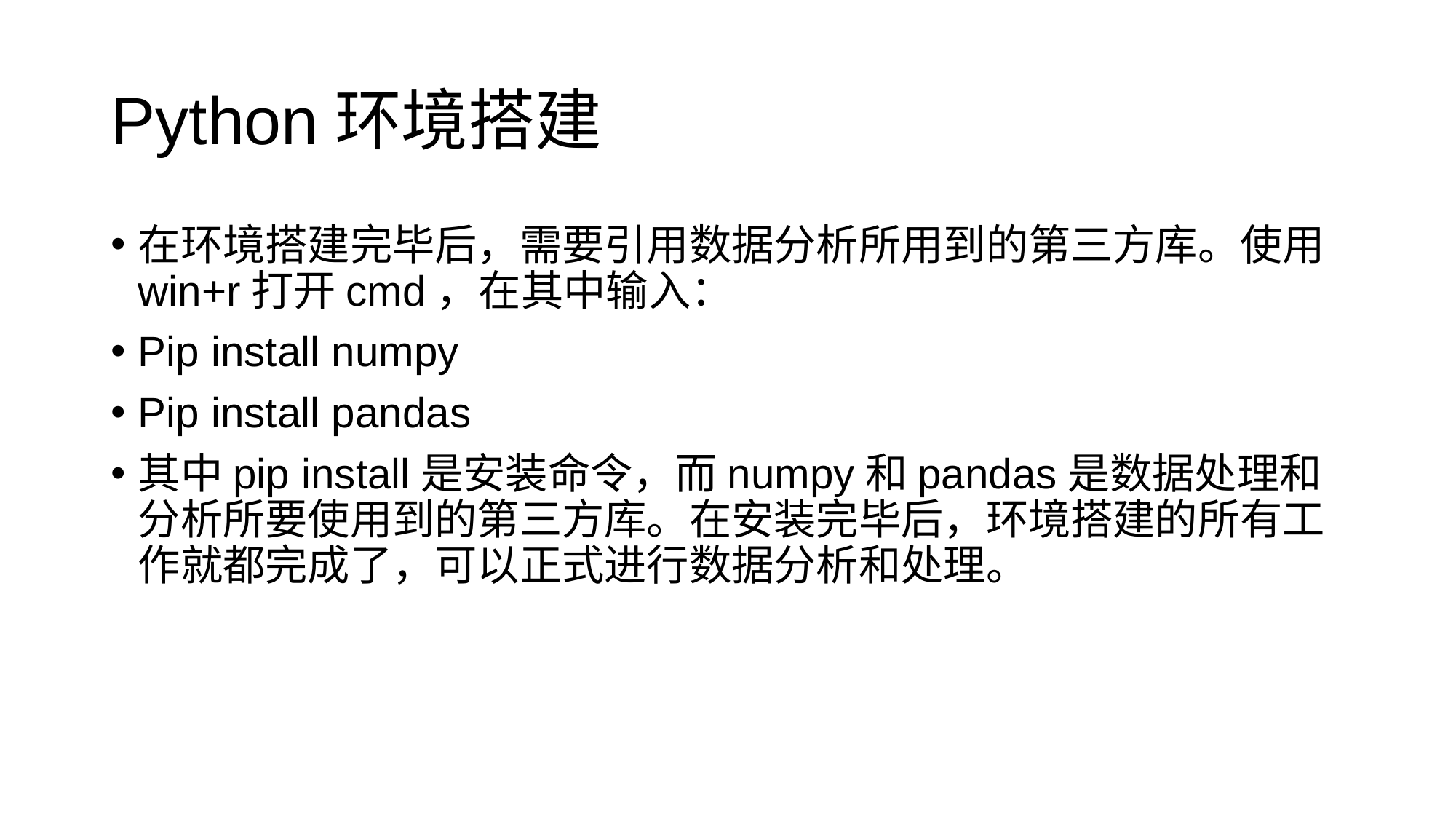

# Python环境搭建
在环境搭建完毕后，需要引用数据分析所用到的第三方库。使用win+r打开cmd，在其中输入：
Pip install numpy
Pip install pandas
其中pip install是安装命令，而numpy和pandas是数据处理和分析所要使用到的第三方库。在安装完毕后，环境搭建的所有工作就都完成了，可以正式进行数据分析和处理。